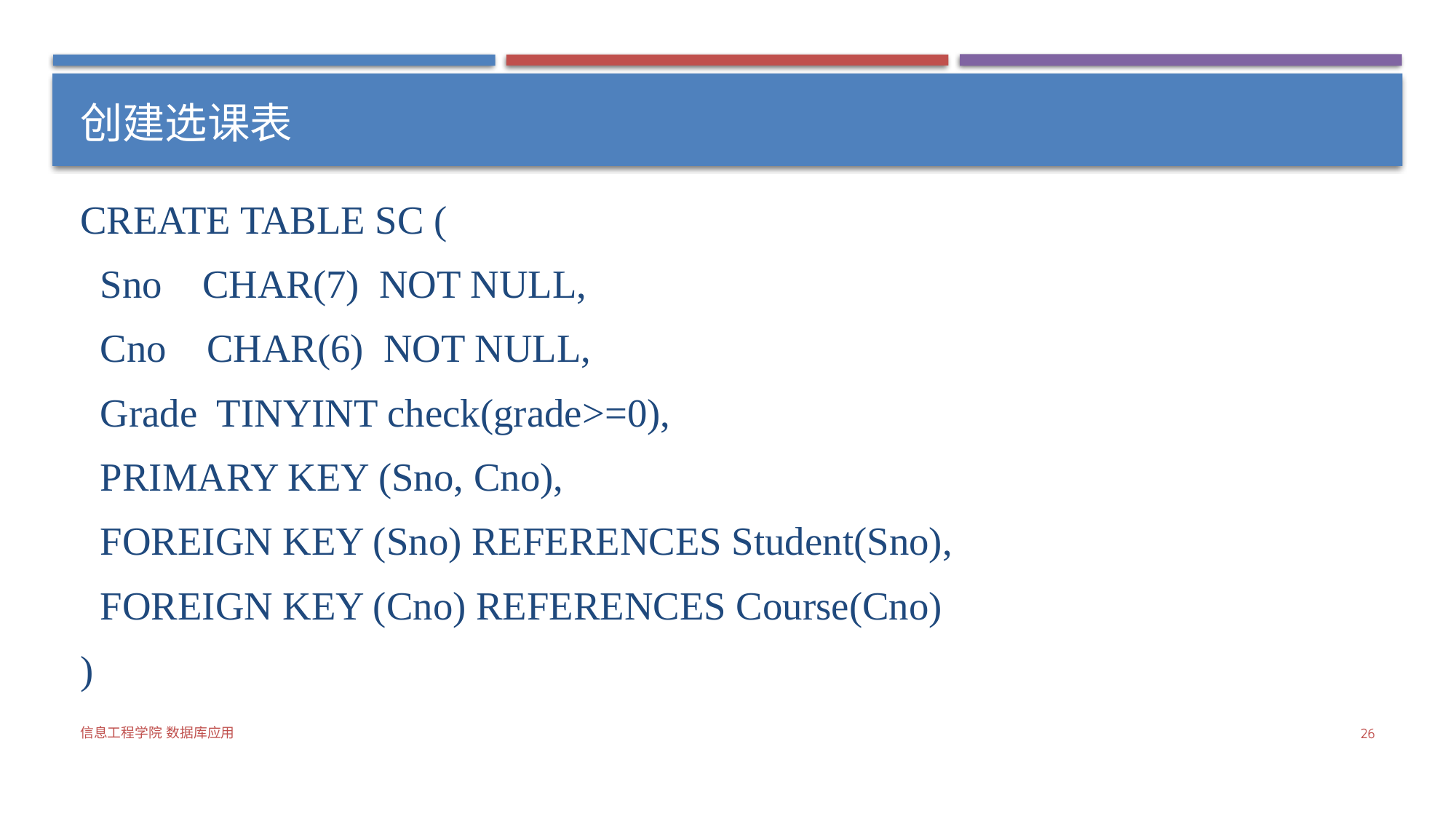

# 创建选课表
CREATE TABLE SC (
  Sno    CHAR(7)  NOT NULL,
  Cno    CHAR(6)  NOT NULL,
  Grade  TINYINT check(grade>=0),
  PRIMARY KEY (Sno, Cno),
  FOREIGN KEY (Sno) REFERENCES Student(Sno),
  FOREIGN KEY (Cno) REFERENCES Course(Cno)
)
信息工程学院 数据库应用
26